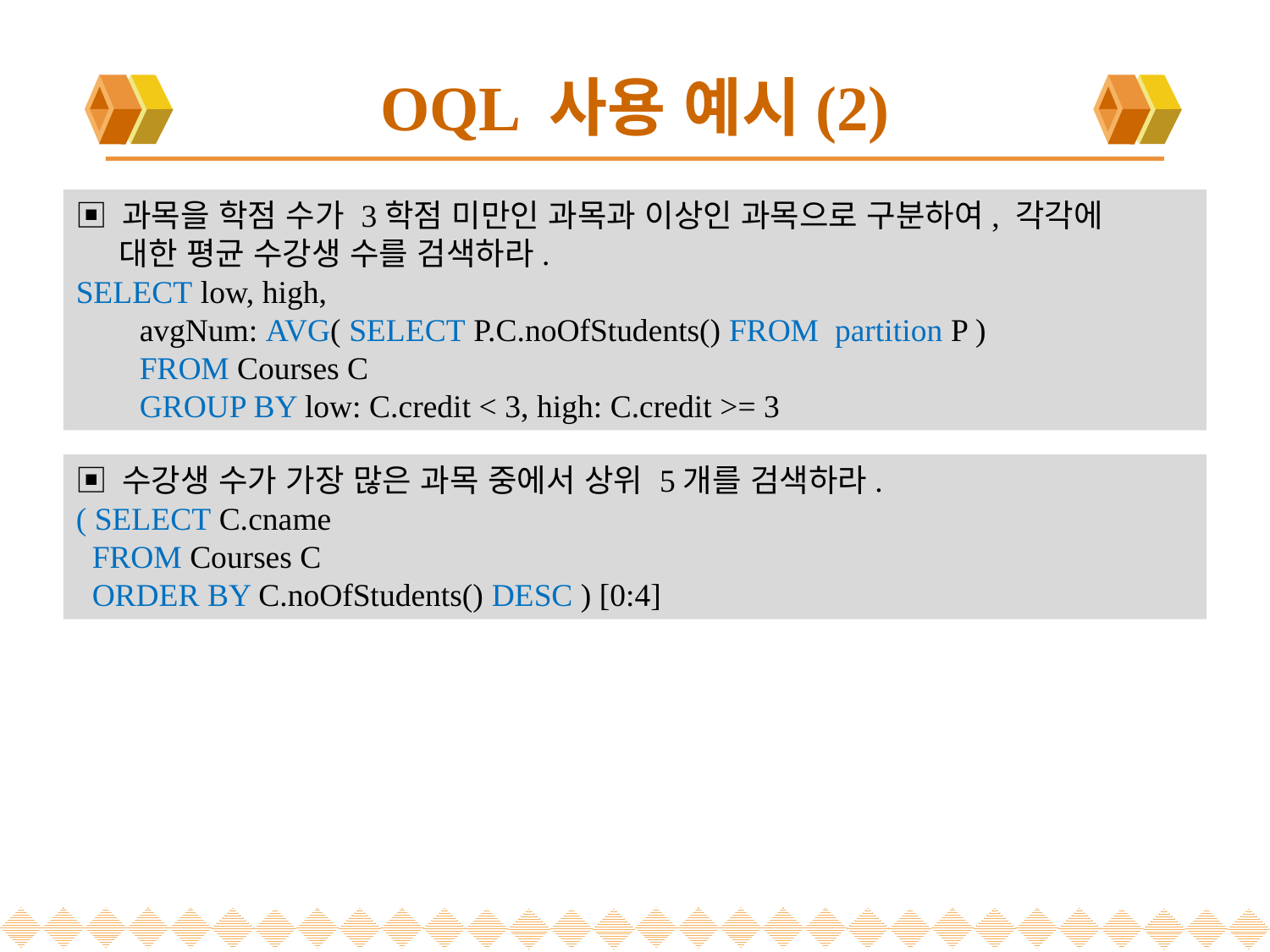

# OQL 사용 예시(2)
▣ 과목을 학점 수가 3학점 미만인 과목과 이상인 과목으로 구분하여, 각각에
    대한 평균 수강생 수를 검색하라.
SELECT low, high,
avgNum: AVG( SELECT P.C.noOfStudents() FROM  partition P )
FROM Courses C
GROUP BY low: C.credit < 3, high: C.credit >= 3
▣ 수강생 수가 가장 많은 과목 중에서 상위 5개를 검색하라.
( SELECT C.cname
  FROM Courses C
  ORDER BY C.noOfStudents() DESC ) [0:4]